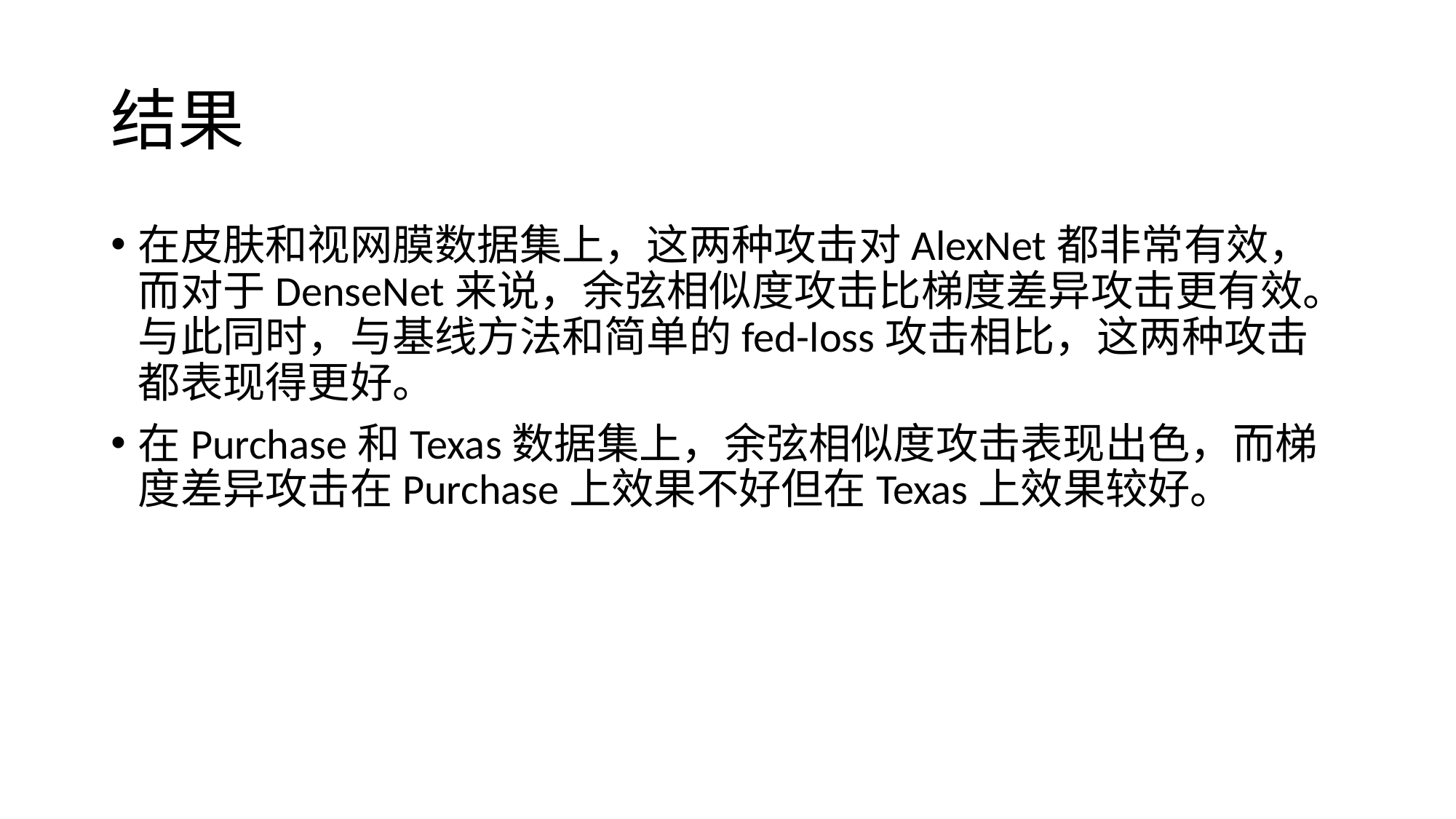

# 结果
在皮肤和视网膜数据集上，这两种攻击对AlexNet都非常有效，而对于DenseNet来说，余弦相似度攻击比梯度差异攻击更有效。与此同时，与基线方法和简单的fed-loss攻击相比，这两种攻击都表现得更好。
在Purchase和Texas数据集上，余弦相似度攻击表现出色，而梯度差异攻击在Purchase上效果不好但在Texas上效果较好。